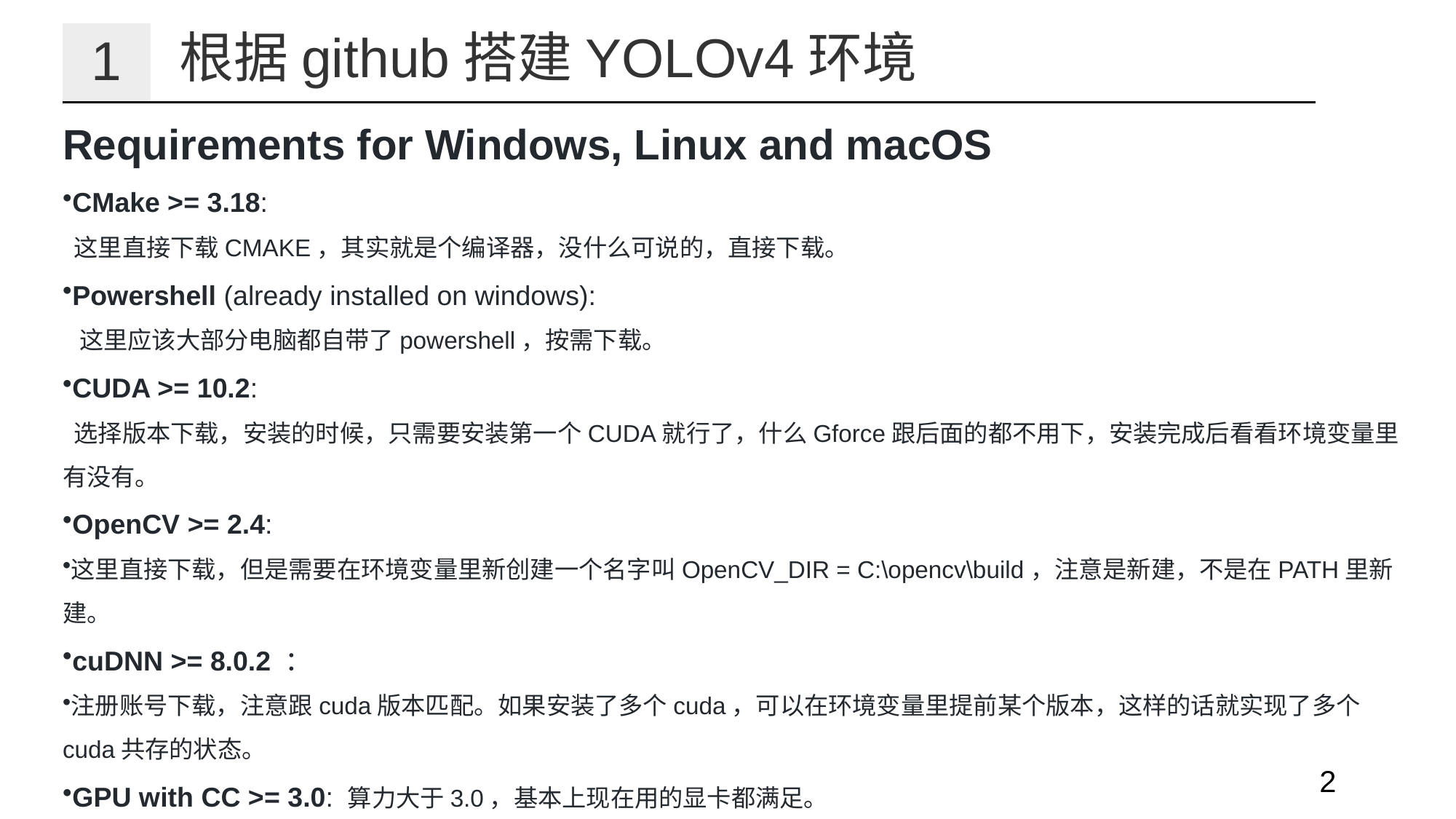

根据github搭建YOLOv4环境
1

Requirements for Windows, Linux and macOS
CMake >= 3.18:
 这里直接下载CMAKE，其实就是个编译器，没什么可说的，直接下载。
Powershell (already installed on windows):
  这里应该大部分电脑都自带了powershell，按需下载。
CUDA >= 10.2:
 选择版本下载，安装的时候，只需要安装第一个CUDA就行了，什么Gforce跟后面的都不用下，安装完成后看看环境变量里有没有。
OpenCV >= 2.4:
这里直接下载，但是需要在环境变量里新创建一个名字叫OpenCV_DIR = C:\opencv\build，注意是新建，不是在PATH里新建。
cuDNN >= 8.0.2 ：
注册账号下载，注意跟cuda版本匹配。如果安装了多个cuda，可以在环境变量里提前某个版本，这样的话就实现了多个cuda共存的状态。
GPU with CC >= 3.0: 算力大于3.0，基本上现在用的显卡都满足。

2